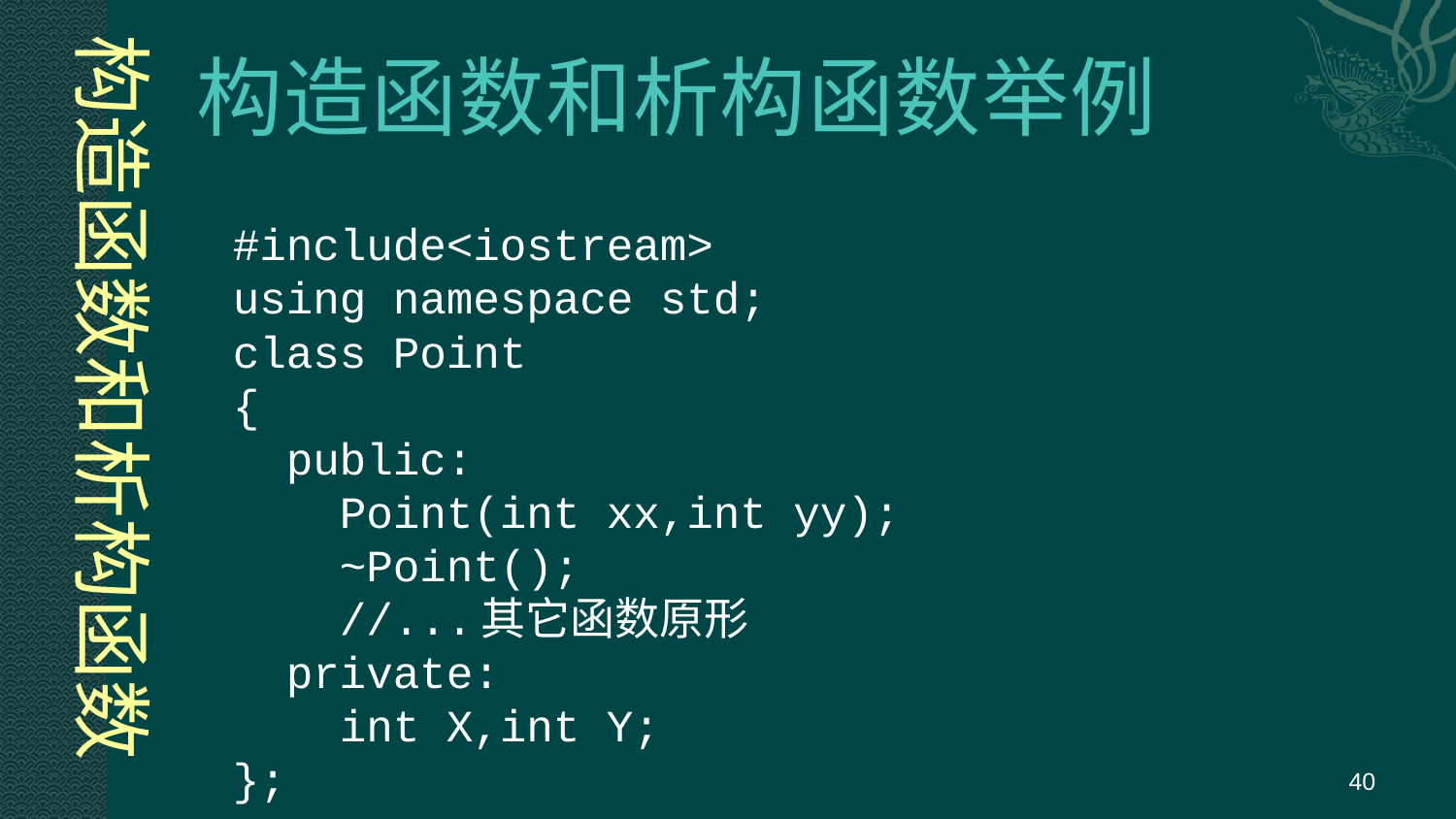

构造函数和析构函数
# 构造函数和析构函数举例
#include<iostream>
using namespace std;
class Point
{
  public:
    Point(int xx,int yy);
    ~Point();
    //...其它函数原形
  private:
    int X,int Y;
};
40